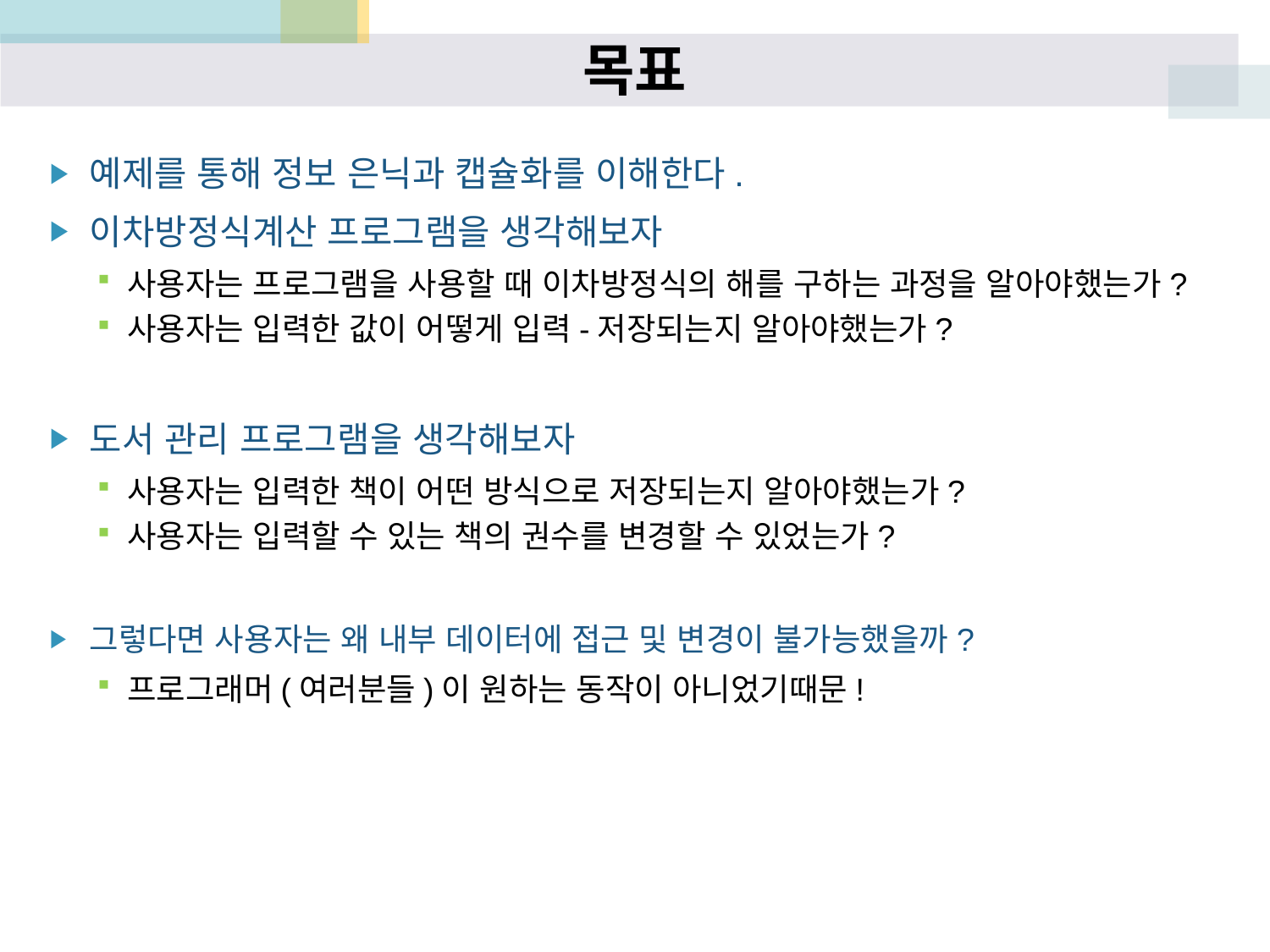

# 목표
예제를 통해 정보 은닉과 캡슐화를 이해한다.
이차방정식계산 프로그램을 생각해보자
사용자는 프로그램을 사용할 때 이차방정식의 해를 구하는 과정을 알아야했는가?
사용자는 입력한 값이 어떻게 입력-저장되는지 알아야했는가?

도서 관리 프로그램을 생각해보자
사용자는 입력한 책이 어떤 방식으로 저장되는지 알아야했는가?
사용자는 입력할 수 있는 책의 권수를 변경할 수 있었는가?

그렇다면 사용자는 왜 내부 데이터에 접근 및 변경이 불가능했을까?
프로그래머(여러분들)이 원하는 동작이 아니었기때문!